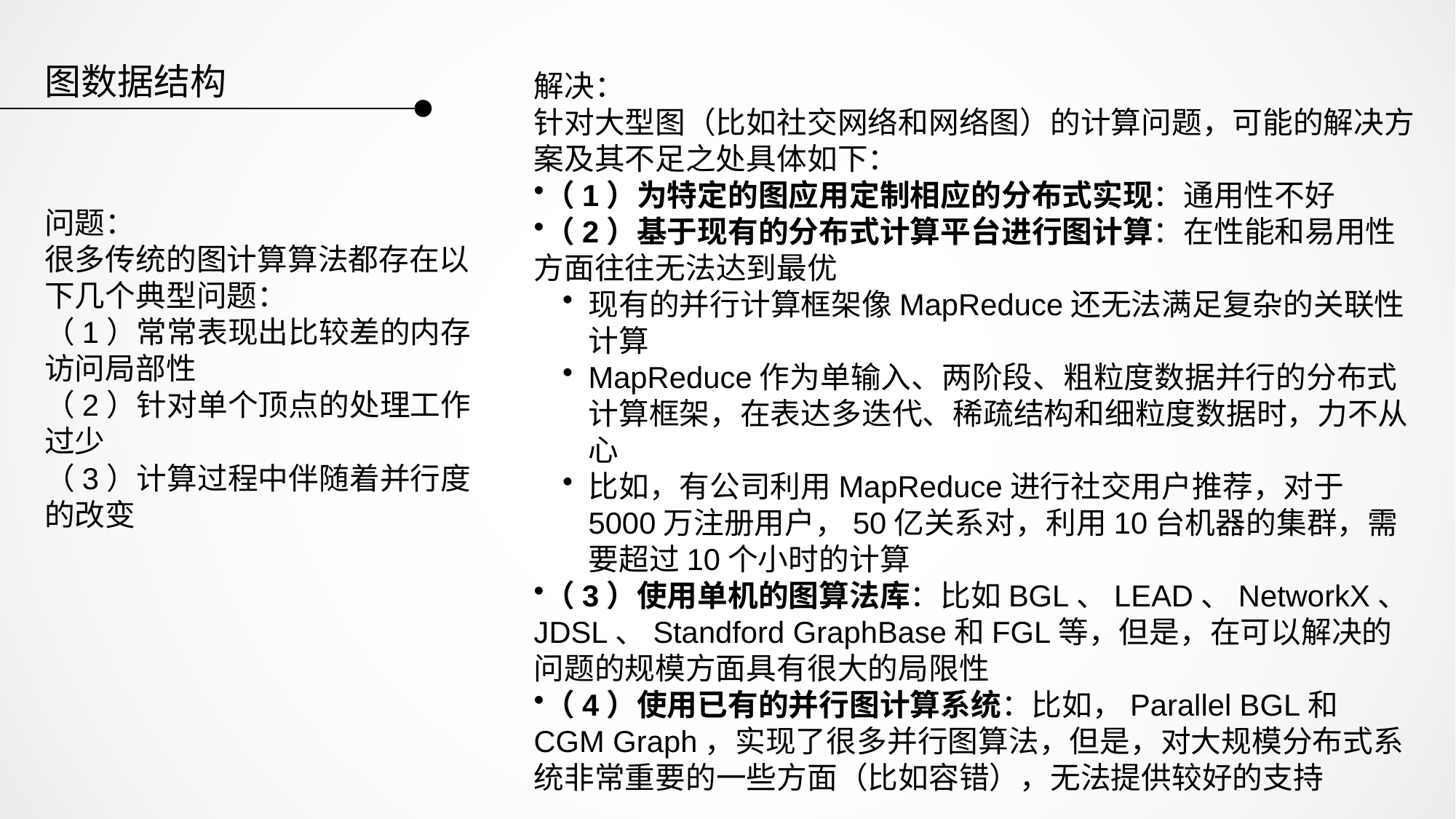

图数据结构
解决：
针对大型图（比如社交网络和网络图）的计算问题，可能的解决方案及其不足之处具体如下：
（1）为特定的图应用定制相应的分布式实现：通用性不好
（2）基于现有的分布式计算平台进行图计算：在性能和易用性方面往往无法达到最优
现有的并行计算框架像MapReduce还无法满足复杂的关联性计算
MapReduce作为单输入、两阶段、粗粒度数据并行的分布式计算框架，在表达多迭代、稀疏结构和细粒度数据时，力不从心
比如，有公司利用MapReduce进行社交用户推荐，对于5000万注册用户，50亿关系对，利用10台机器的集群，需要超过10个小时的计算
（3）使用单机的图算法库：比如BGL、LEAD、NetworkX、JDSL、Standford GraphBase和FGL等，但是，在可以解决的问题的规模方面具有很大的局限性
（4）使用已有的并行图计算系统：比如，Parallel BGL和CGM Graph，实现了很多并行图算法，但是，对大规模分布式系统非常重要的一些方面（比如容错），无法提供较好的支持

问题：
很多传统的图计算算法都存在以下几个典型问题：
（1）常常表现出比较差的内存访问局部性
（2）针对单个顶点的处理工作过少
（3）计算过程中伴随着并行度的改变